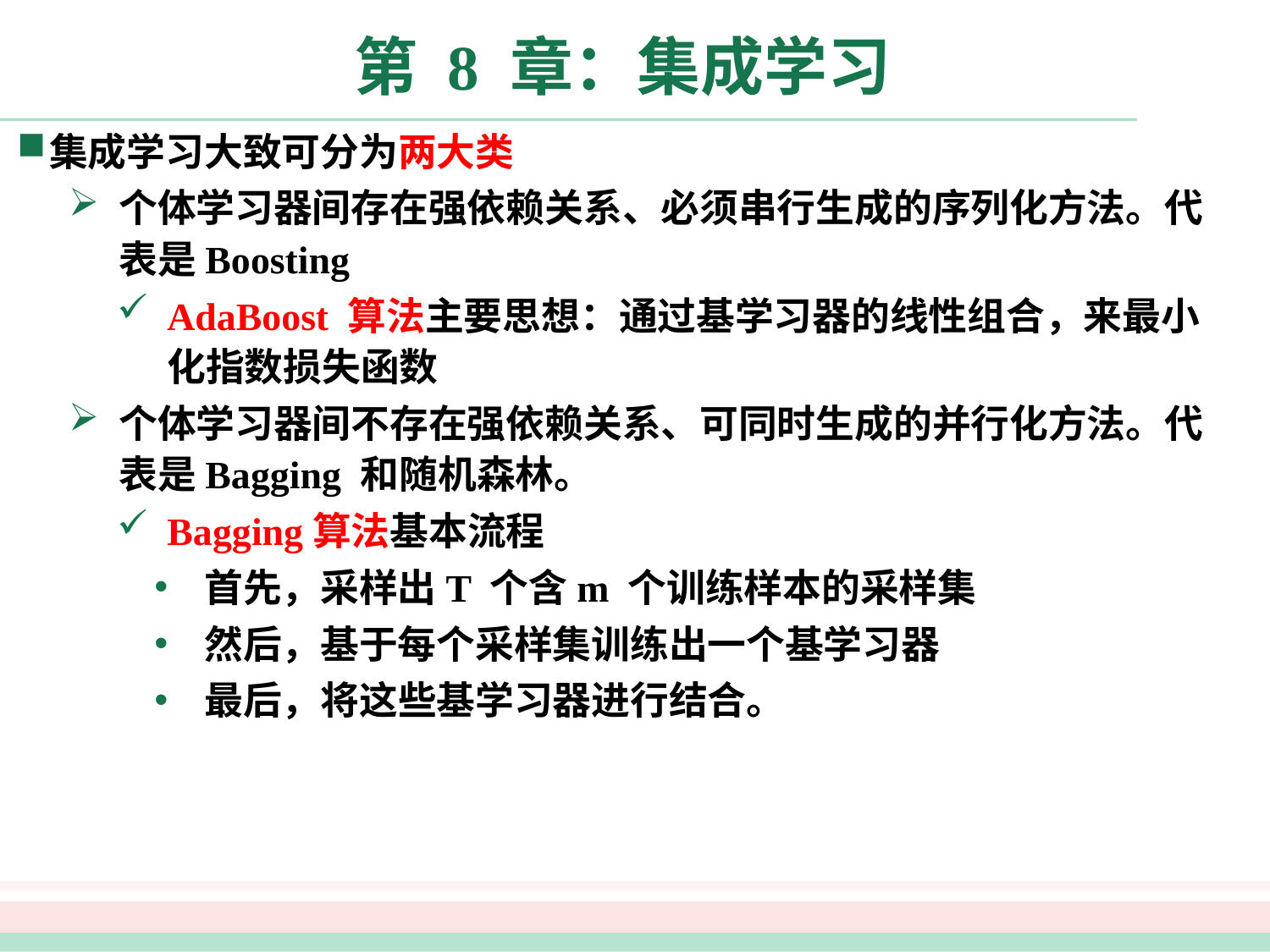

# 第 8 章：集成学习
集成学习大致可分为两大类
个体学习器间存在强依赖关系、必须串行生成的序列化方法。代表是Boosting
AdaBoost 算法主要思想：通过基学习器的线性组合，来最小化指数损失函数
个体学习器间不存在强依赖关系、可同时生成的并行化方法。代表是Bagging 和随机森林。
Bagging算法基本流程
首先，采样出T 个含m 个训练样本的采样集
然后，基于每个采样集训练出一个基学习器
最后，将这些基学习器进行结合。